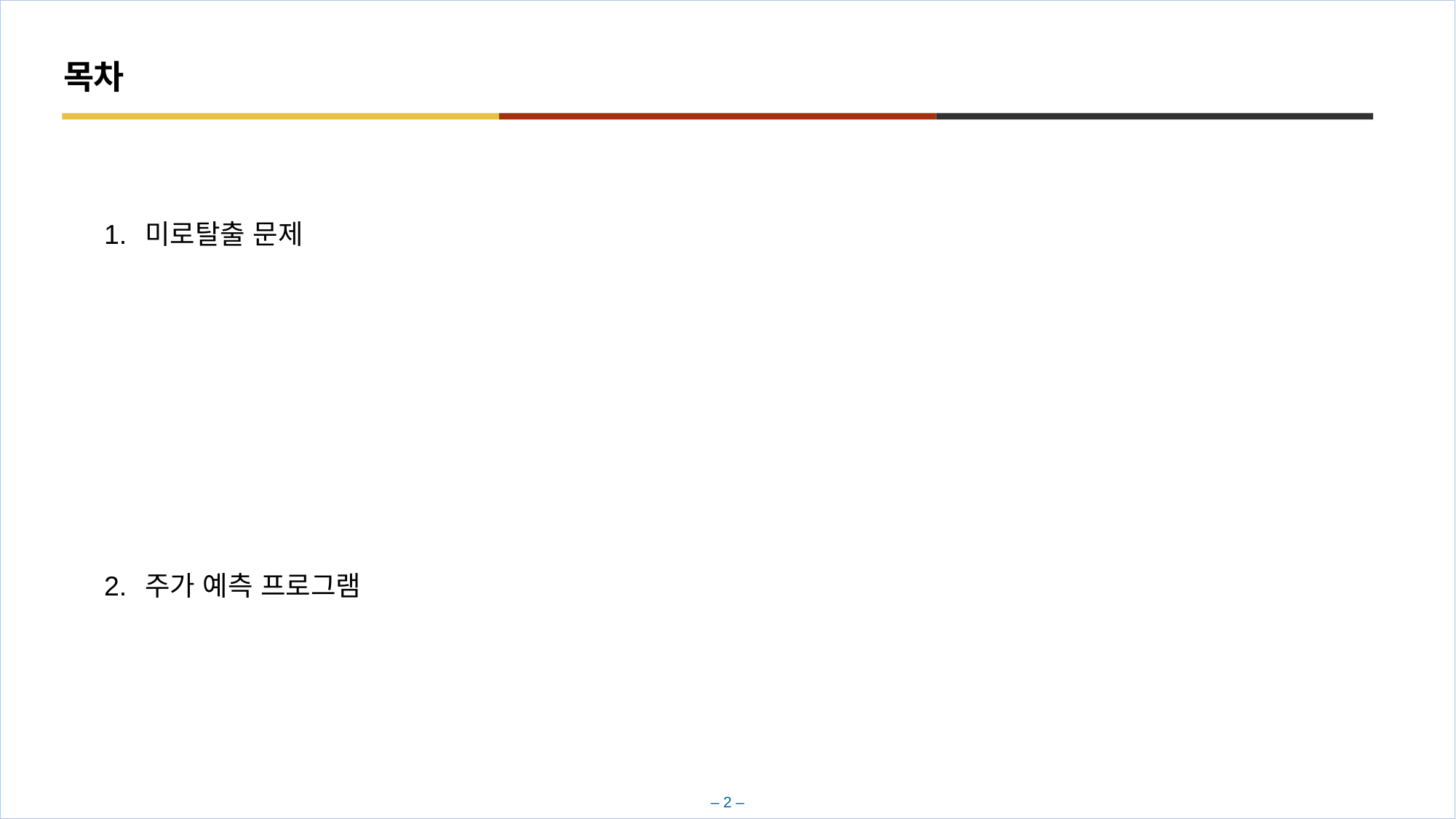

# 목차

미로탈출 문제

주가 예측 프로그램

– 2 –